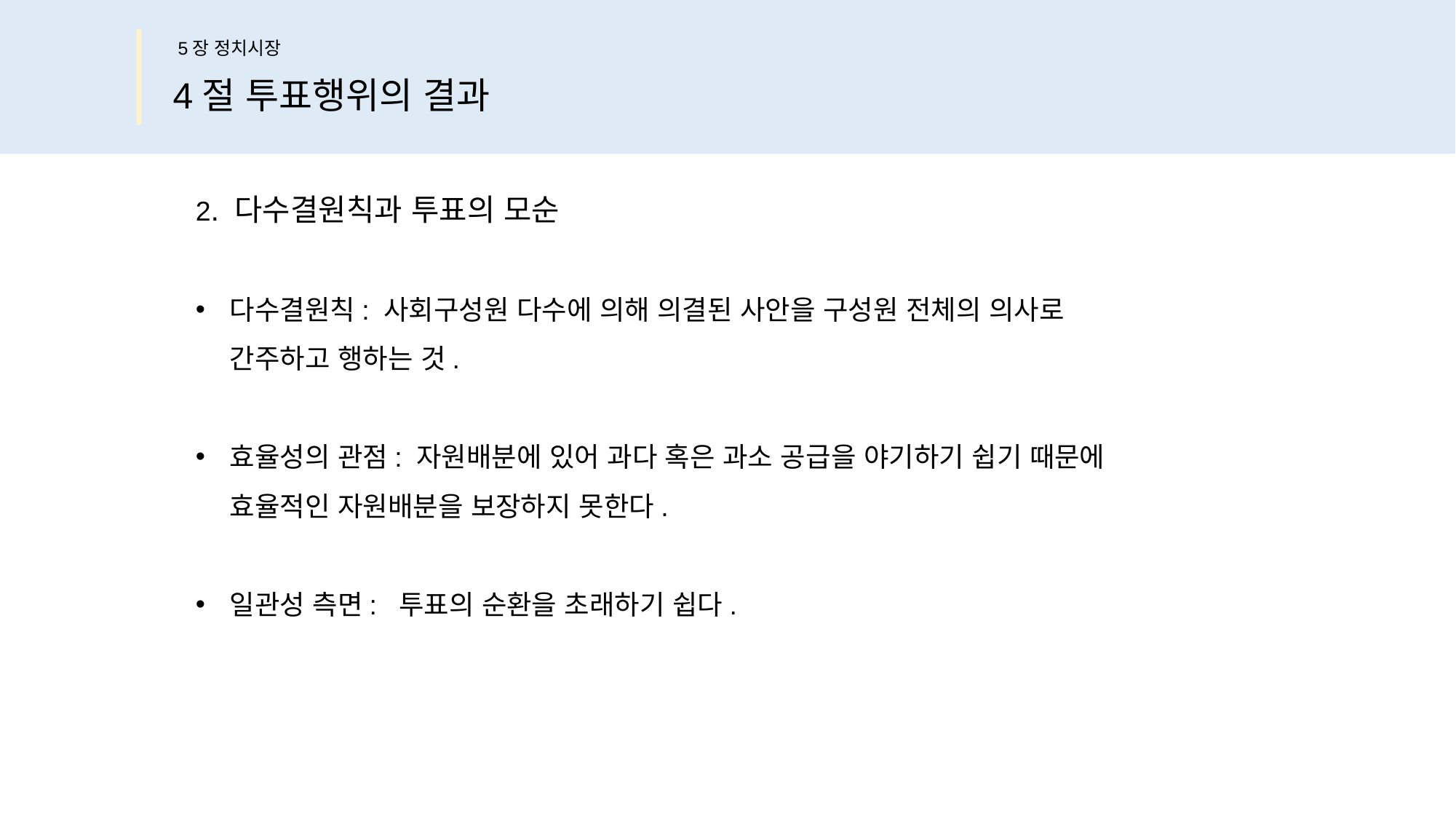

5장 정치시장
4절 투표행위의 결과
2. 다수결원칙과 투표의 모순

다수결원칙: 사회구성원 다수에 의해 의결된 사안을 구성원 전체의 의사로                         간주하고 행하는 것.

효율성의 관점: 자원배분에 있어 과다 혹은 과소 공급을 야기하기 쉽기 때문에         효율적인 자원배분을 보장하지 못한다.

일관성 측면:  투표의 순환을 초래하기 쉽다.